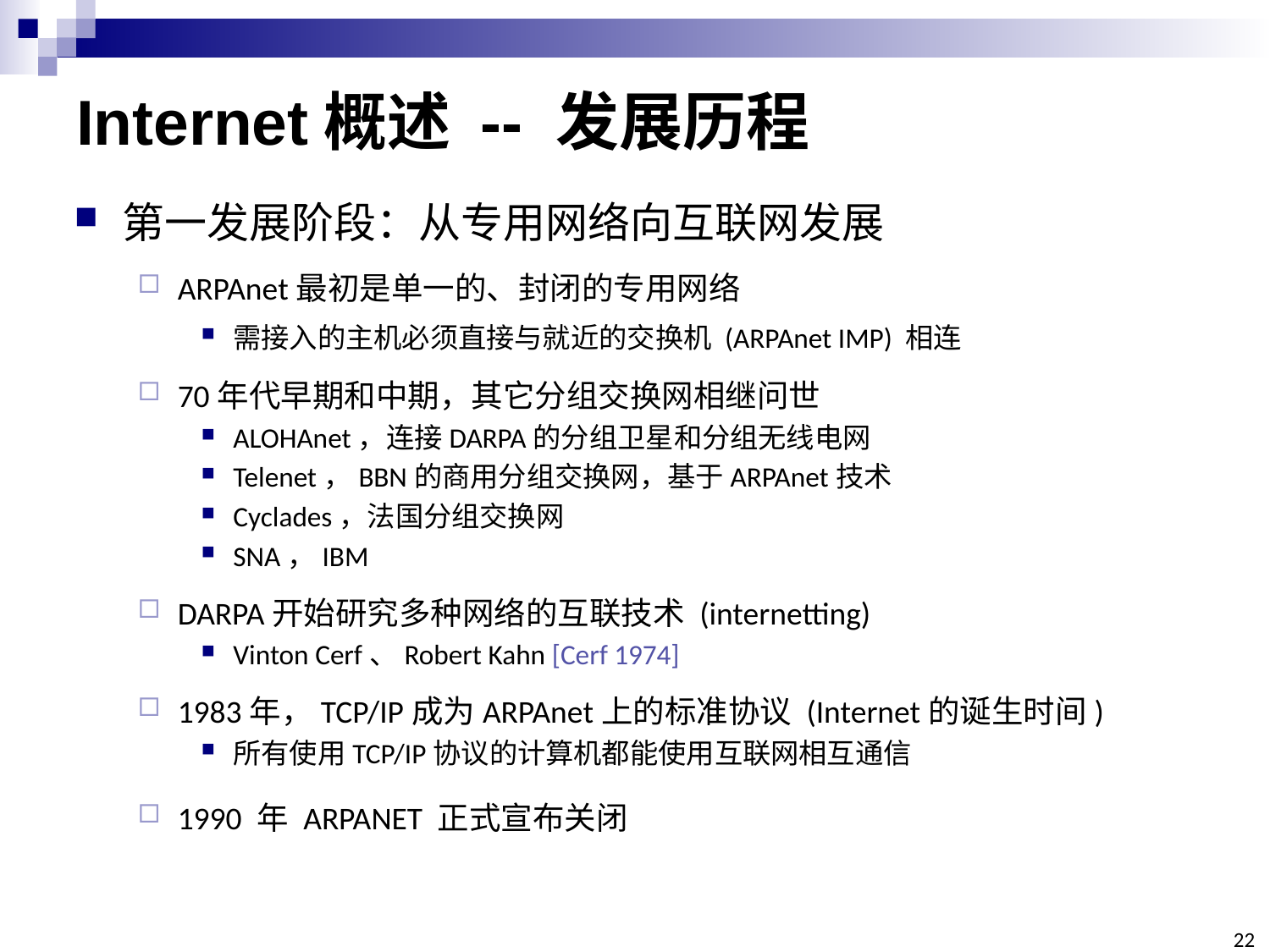

# Internet概述 -- 发展历程
第一发展阶段：从专用网络向互联网发展
ARPAnet最初是单一的、封闭的专用网络
需接入的主机必须直接与就近的交换机 (ARPAnet IMP) 相连
70年代早期和中期，其它分组交换网相继问世
ALOHAnet，连接DARPA的分组卫星和分组无线电网
Telenet，BBN的商用分组交换网，基于ARPAnet技术
Cyclades，法国分组交换网
SNA，IBM
DARPA开始研究多种网络的互联技术 (internetting)
Vinton Cerf、Robert Kahn [Cerf 1974]
1983年，TCP/IP成为ARPAnet上的标准协议 (Internet的诞生时间)
所有使用TCP/IP协议的计算机都能使用互联网相互通信
1990 年 ARPANET 正式宣布关闭
22